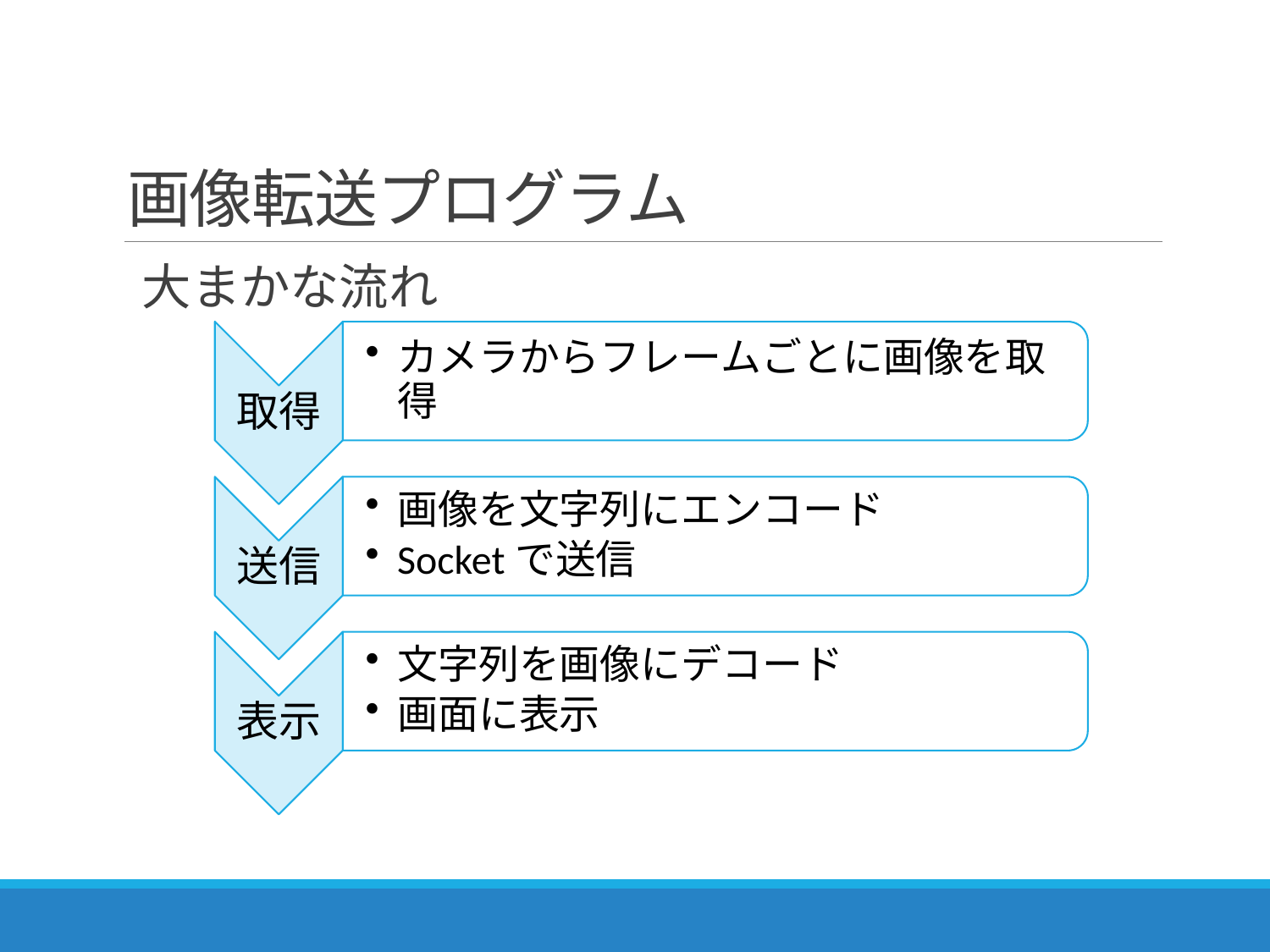

# 画像転送プログラム
大まかな流れ

取得
カメラからフレームごとに画像を取得
送信
画像を文字列にエンコード
Socketで送信
表示
文字列を画像にデコード
画面に表示